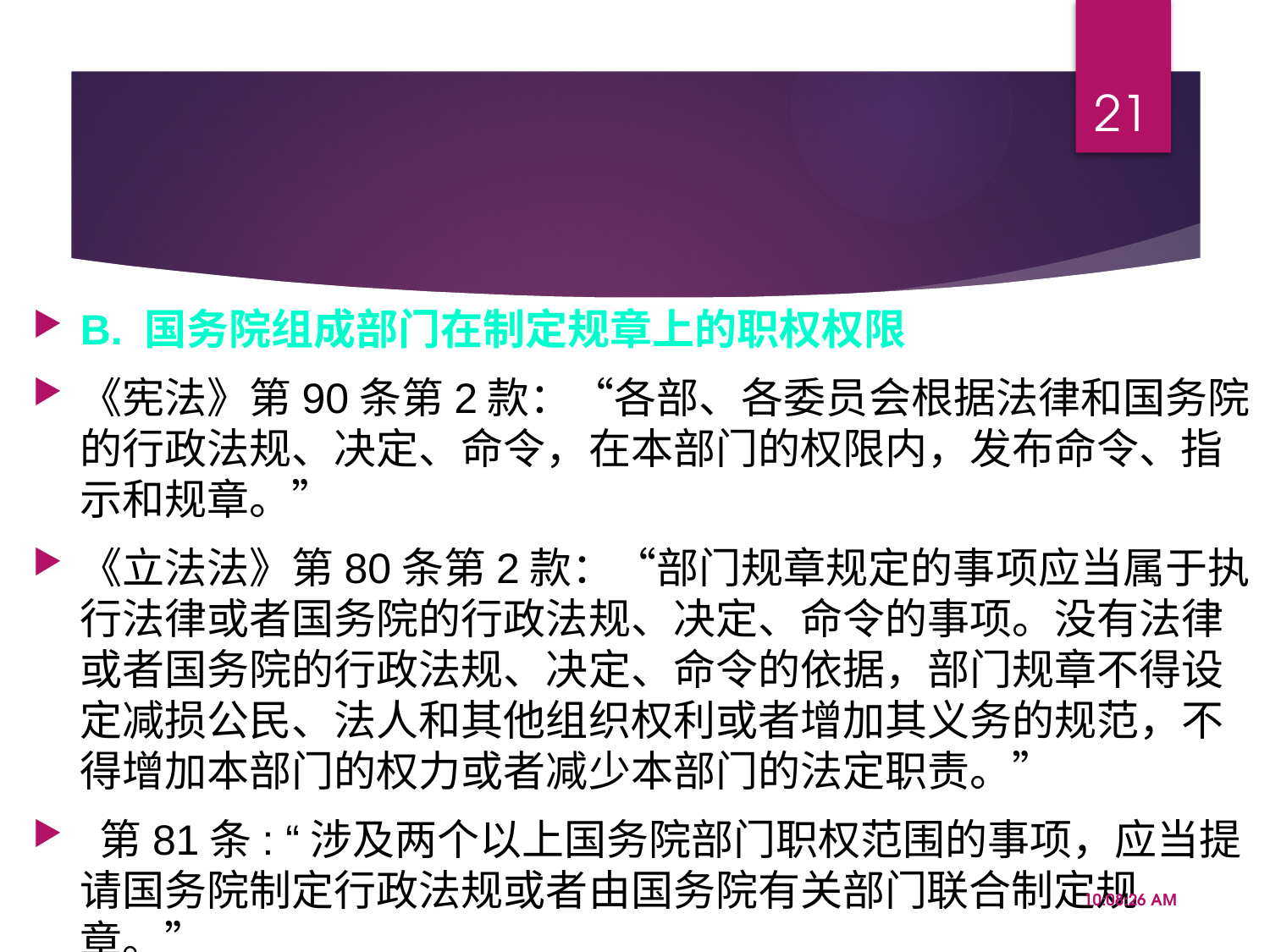

21
#
B. 国务院组成部门在制定规章上的职权权限
《宪法》第90条第2款：“各部、各委员会根据法律和国务院的行政法规、决定、命令，在本部门的权限内，发布命令、指示和规章。”
《立法法》第80条第2款：“部门规章规定的事项应当属于执行法律或者国务院的行政法规、决定、命令的事项。没有法律或者国务院的行政法规、决定、命令的依据，部门规章不得设定减损公民、法人和其他组织权利或者增加其义务的规范，不得增加本部门的权力或者减少本部门的法定职责。”
 第81条: “涉及两个以上国务院部门职权范围的事项，应当提请国务院制定行政法规或者由国务院有关部门联合制定规章。”

10:08:26 AM